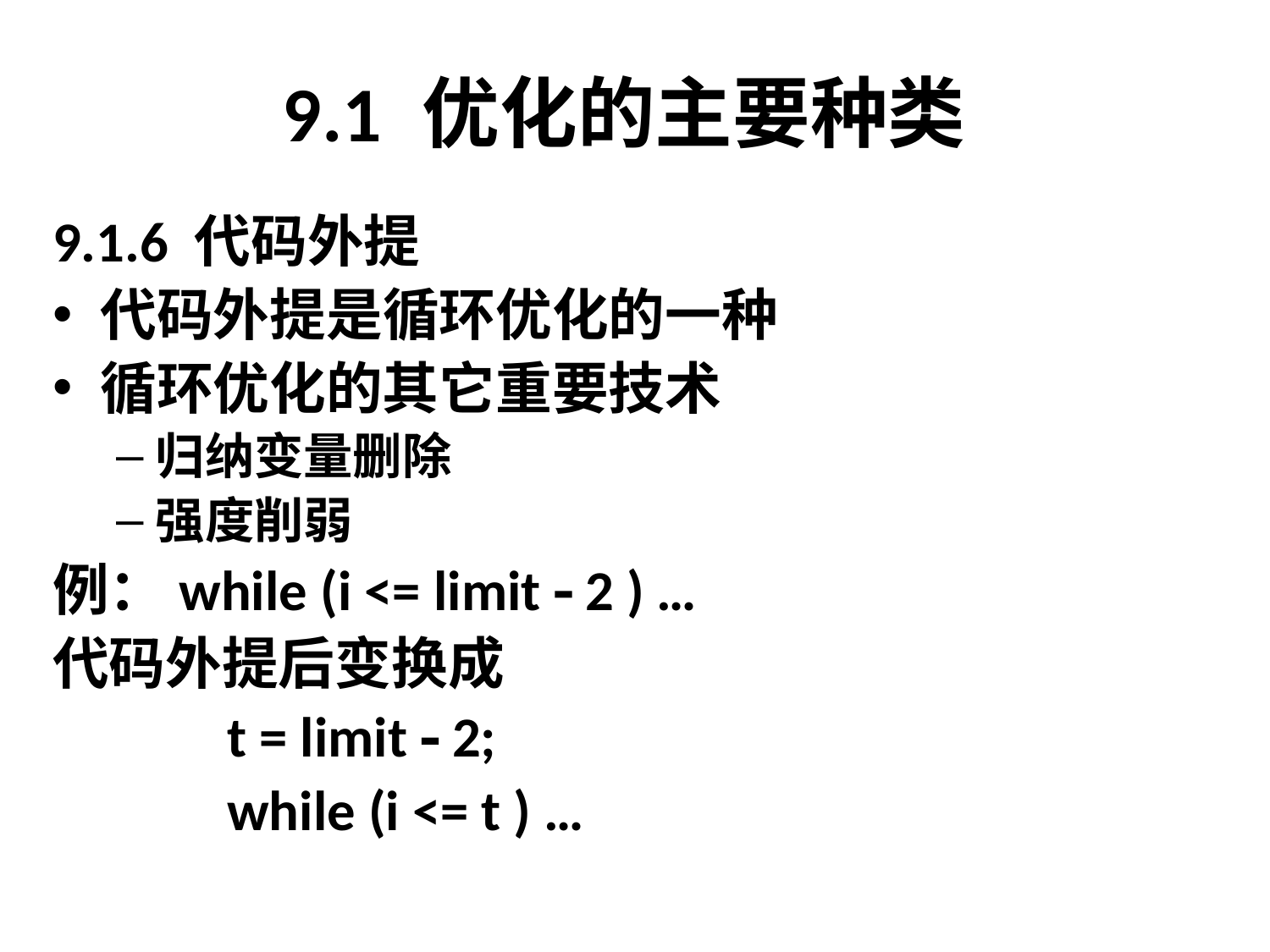

# 9.1 优化的主要种类
9.1.6 代码外提
代码外提是循环优化的一种
循环优化的其它重要技术
归纳变量删除
强度削弱
例：while (i <= limit − 2 ) …
代码外提后变换成
		t = limit − 2;
		while (i <= t ) …